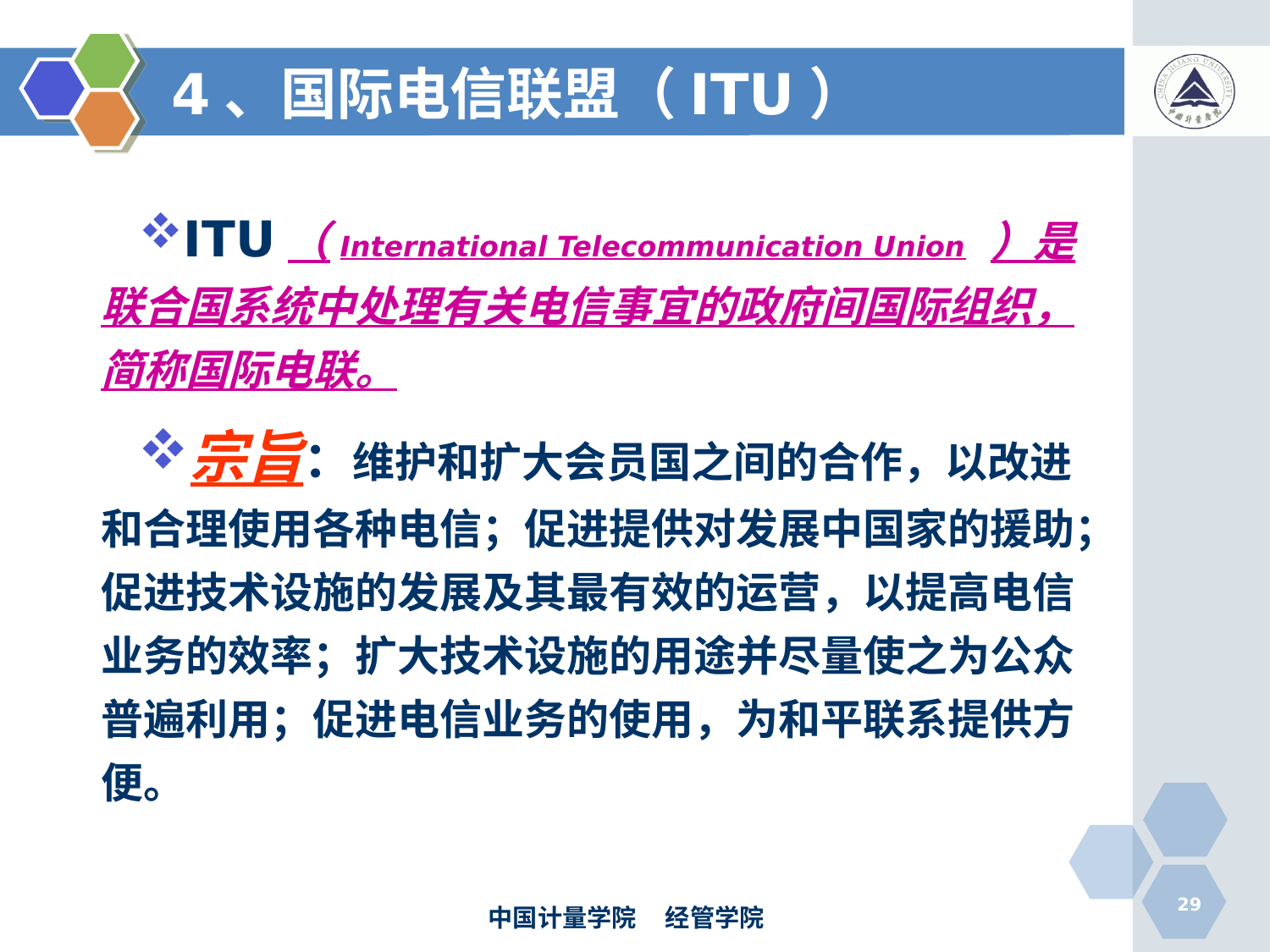

# 4、国际电信联盟（ITU）
ITU（International Telecommunication Union ）是联合国系统中处理有关电信事宜的政府间国际组织，简称国际电联。
宗旨：维护和扩大会员国之间的合作，以改进和合理使用各种电信；促进提供对发展中国家的援助；促进技术设施的发展及其最有效的运营，以提高电信业务的效率；扩大技术设施的用途并尽量使之为公众普遍利用；促进电信业务的使用，为和平联系提供方便。
29
中国计量学院     经管学院